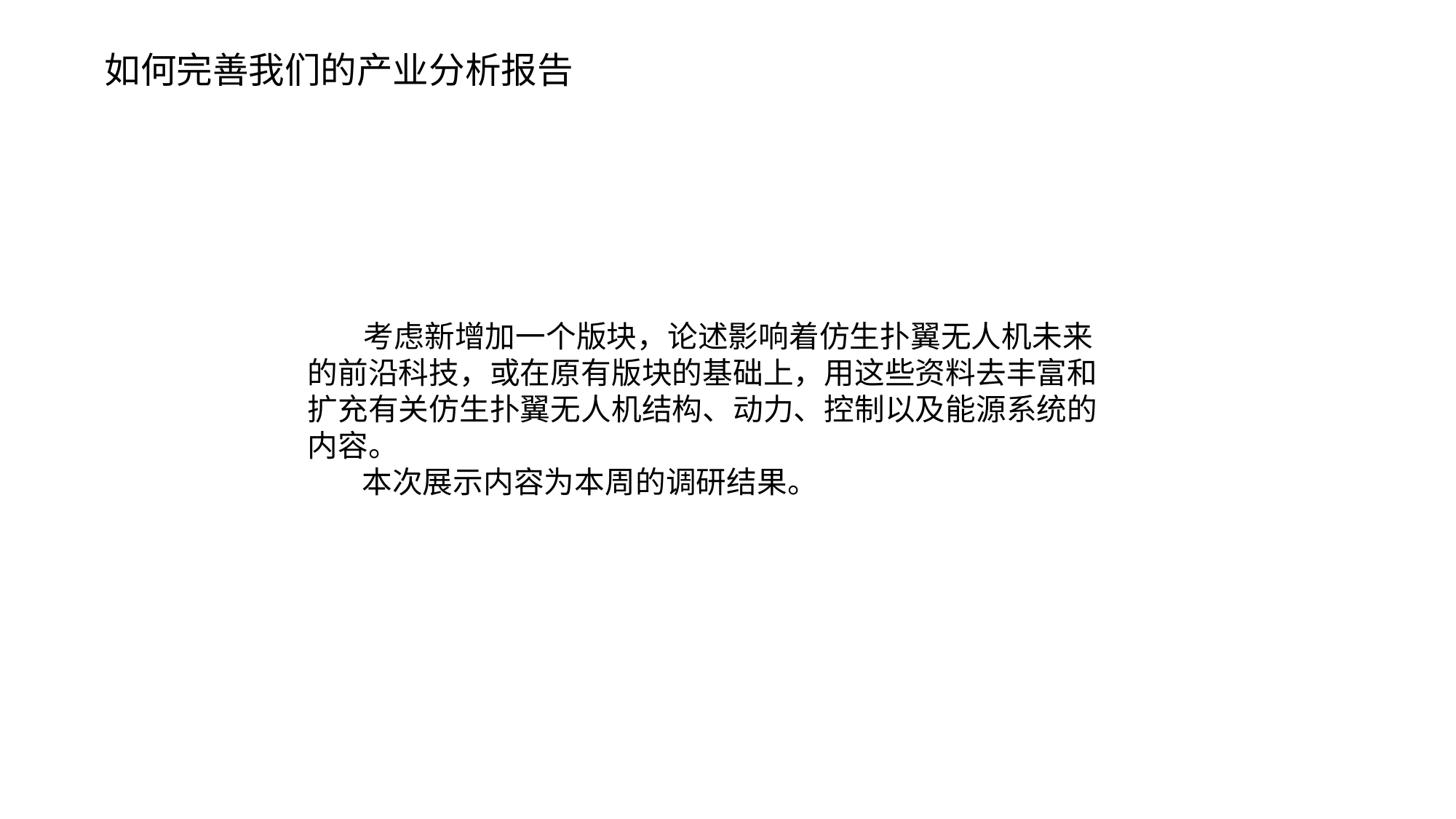

如何完善我们的产业分析报告
        考虑新增加一个版块，论述影响着仿生扑翼无人机未来的前沿科技，或在原有版块的基础上，用这些资料去丰富和扩充有关仿生扑翼无人机结构、动力、控制以及能源系统的内容。
       本次展示内容为本周的调研结果。